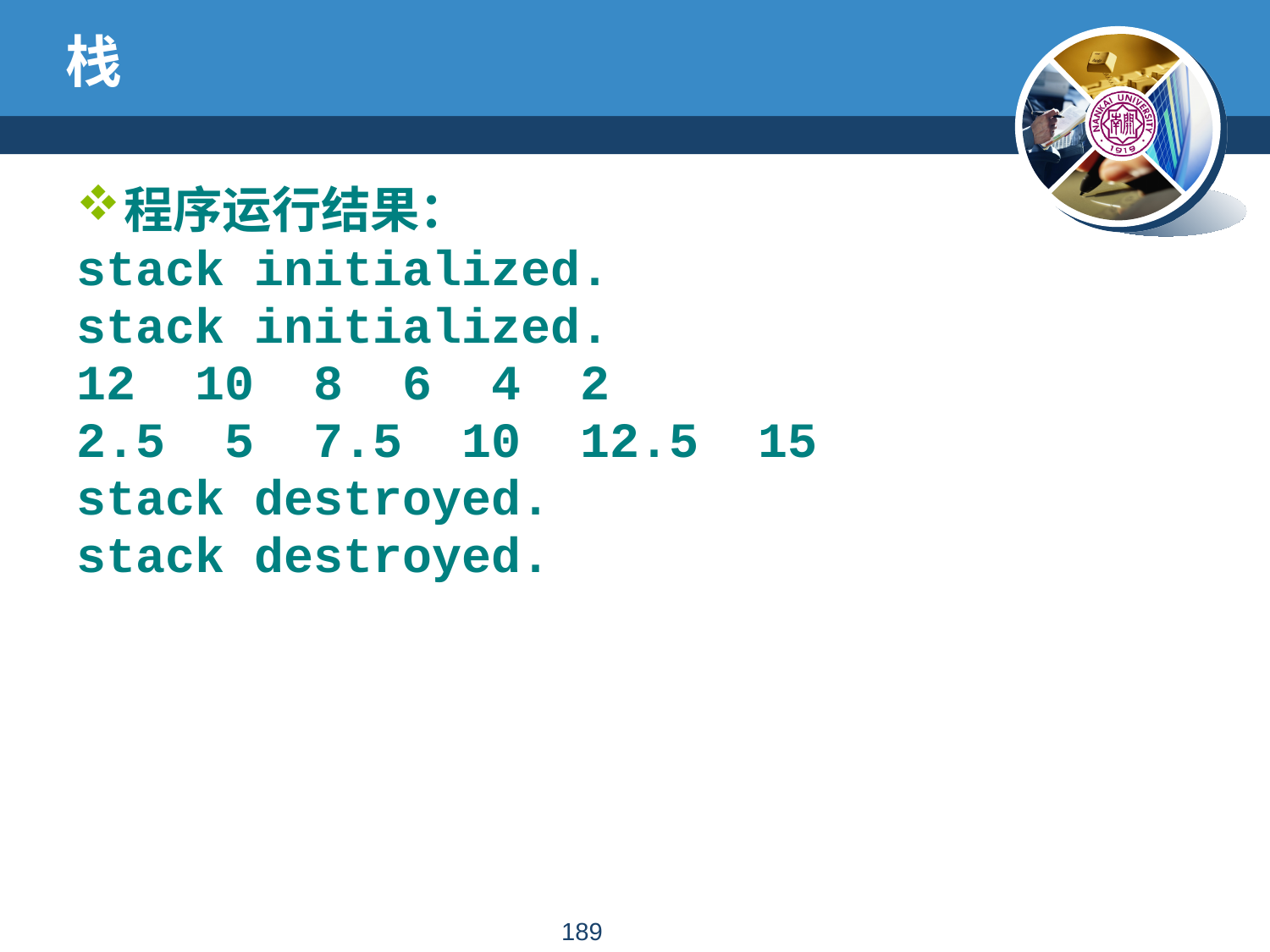

189
# 栈
程序运行结果：
stack initialized.
stack initialized.
12  10  8  6  4  2
2.5  5  7.5  10  12.5  15
stack destroyed.
stack destroyed.